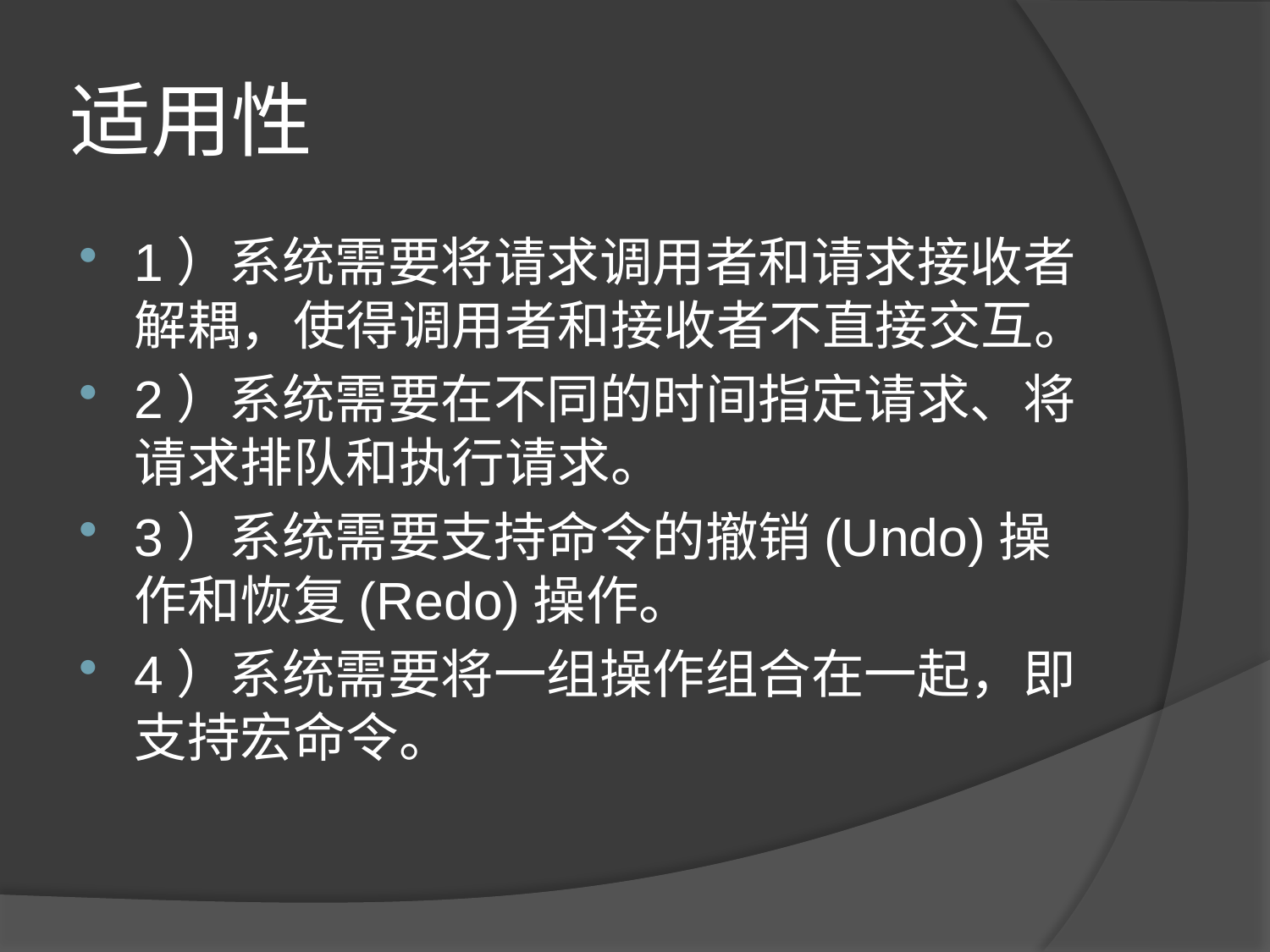

# 适用性
1）系统需要将请求调用者和请求接收者解耦，使得调用者和接收者不直接交互。
2）系统需要在不同的时间指定请求、将请求排队和执行请求。
3）系统需要支持命令的撤销(Undo)操作和恢复(Redo)操作。
4）系统需要将一组操作组合在一起，即支持宏命令。